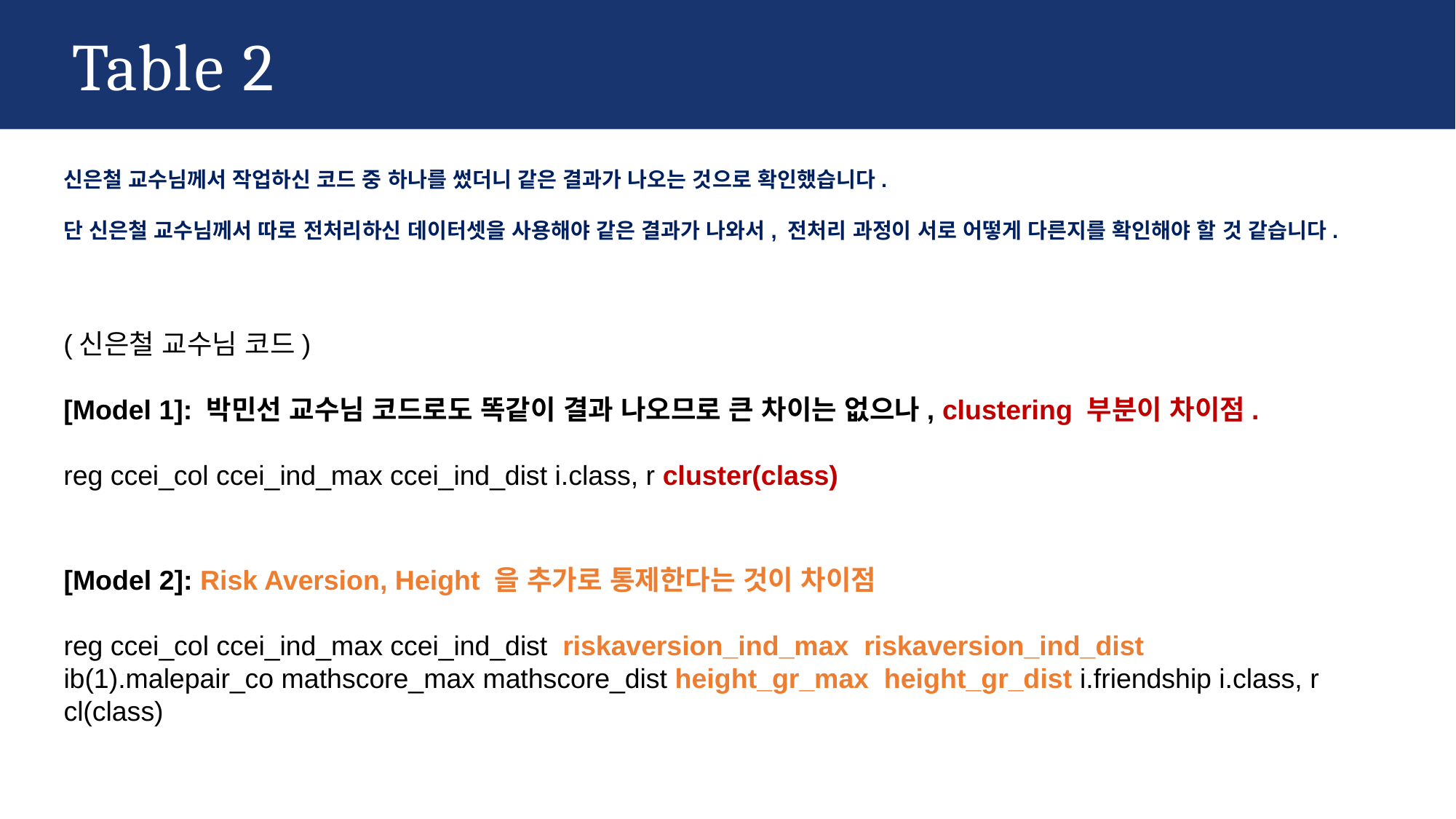

Table 2
신은철 교수님께서 작업하신 코드 중 하나를 썼더니 같은 결과가 나오는 것으로 확인했습니다.

단 신은철 교수님께서 따로 전처리하신 데이터셋을 사용해야 같은 결과가 나와서, 전처리 과정이 서로 어떻게 다른지를 확인해야 할 것 같습니다.
(신은철 교수님 코드)

[Model 1]: 박민선 교수님 코드로도 똑같이 결과 나오므로 큰 차이는 없으나, clustering 부분이 차이점.

reg ccei_col ccei_ind_max ccei_ind_dist i.class, r cluster(class)
[Model 2]: Risk Aversion, Height 을 추가로 통제한다는 것이 차이점

reg ccei_col ccei_ind_max ccei_ind_dist  riskaversion_ind_max  riskaversion_ind_dist
ib(1).malepair_co mathscore_max mathscore_dist height_gr_max  height_gr_dist i.friendship i.class, r cl(class)